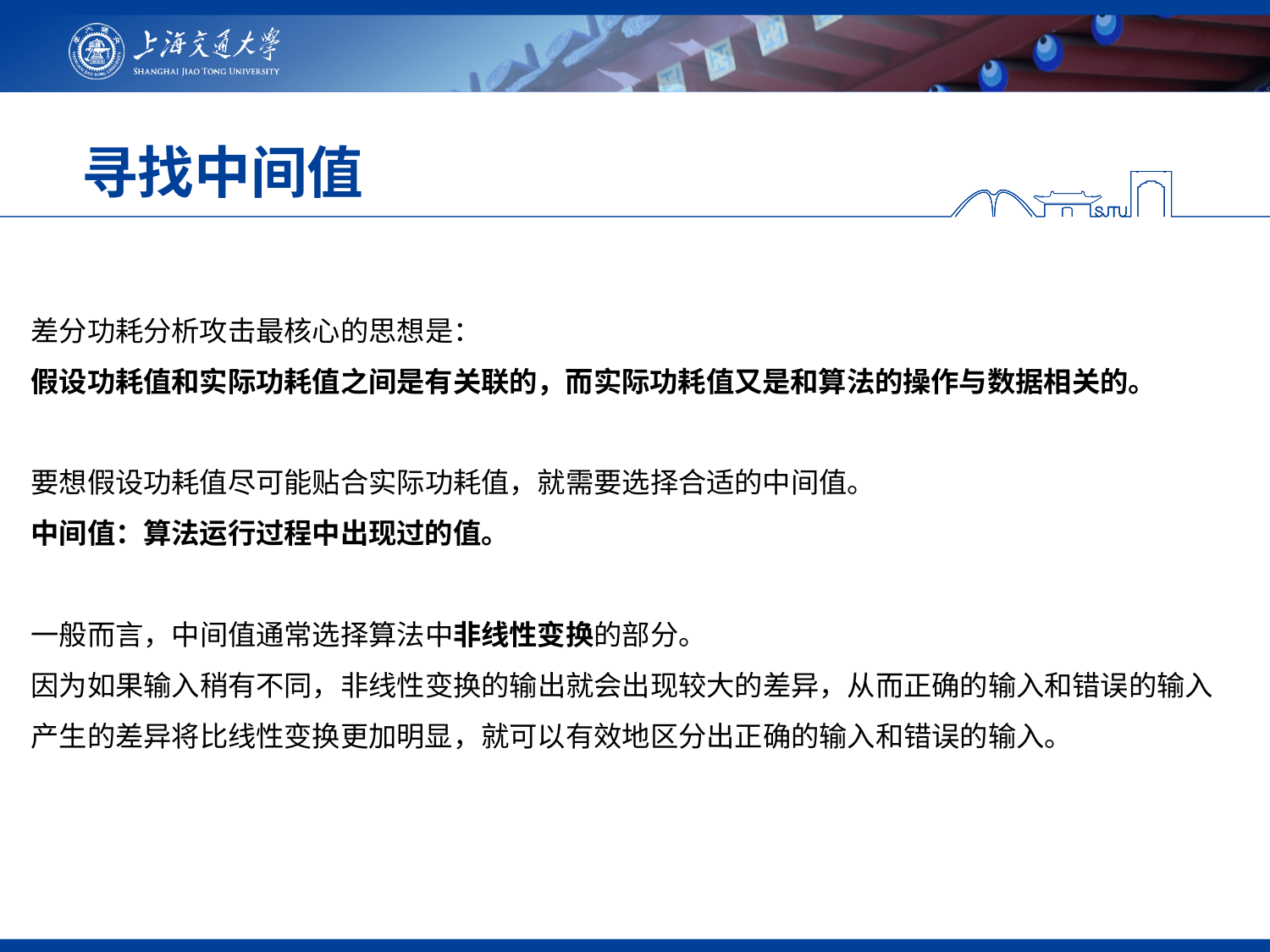

# 寻找中间值
差分功耗分析攻击最核心的思想是：
假设功耗值和实际功耗值之间是有关联的，而实际功耗值又是和算法的操作与数据相关的。

要想假设功耗值尽可能贴合实际功耗值，就需要选择合适的中间值。
中间值：算法运行过程中出现过的值。

一般而言，中间值通常选择算法中非线性变换的部分。
因为如果输入稍有不同，非线性变换的输出就会出现较大的差异，从而正确的输入和错误的输入产生的差异将比线性变换更加明显，就可以有效地区分出正确的输入和错误的输入。